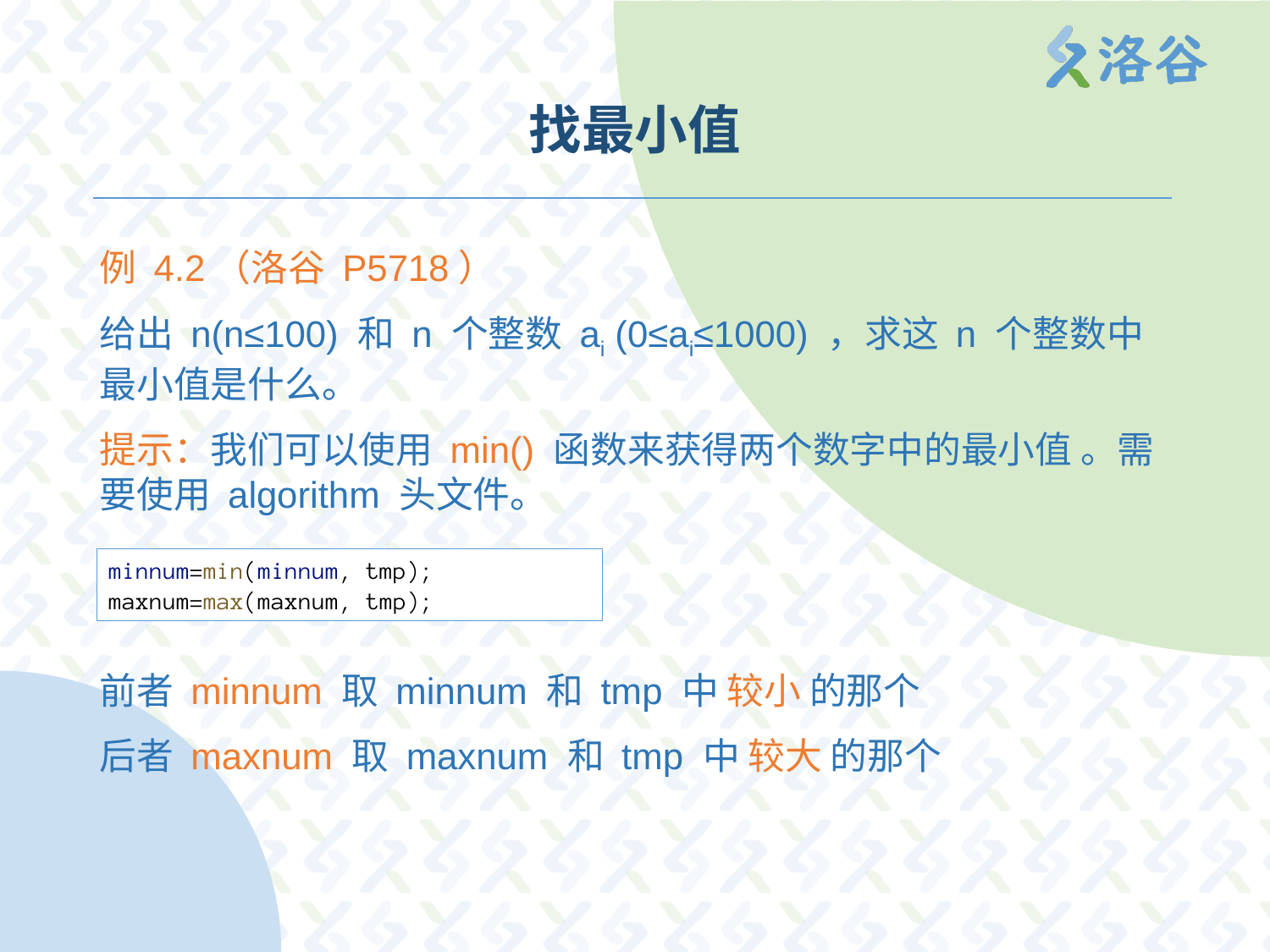

# 找最小值
例 4.2（洛谷 P5718）
给出 n(n≤100) 和 n 个整数 ai (0≤ai≤1000) ，求这 n 个整数中最小值是什么。
提示：我们可以使用 min() 函数来获得两个数字中的最小值 。需要使用 algorithm 头文件。

前者 minnum 取 minnum 和 tmp 中 较小 的那个
后者 maxnum 取 maxnum 和 tmp 中 较大 的那个

minnum=min(minnum, tmp);
maxnum=max(maxnum, tmp);